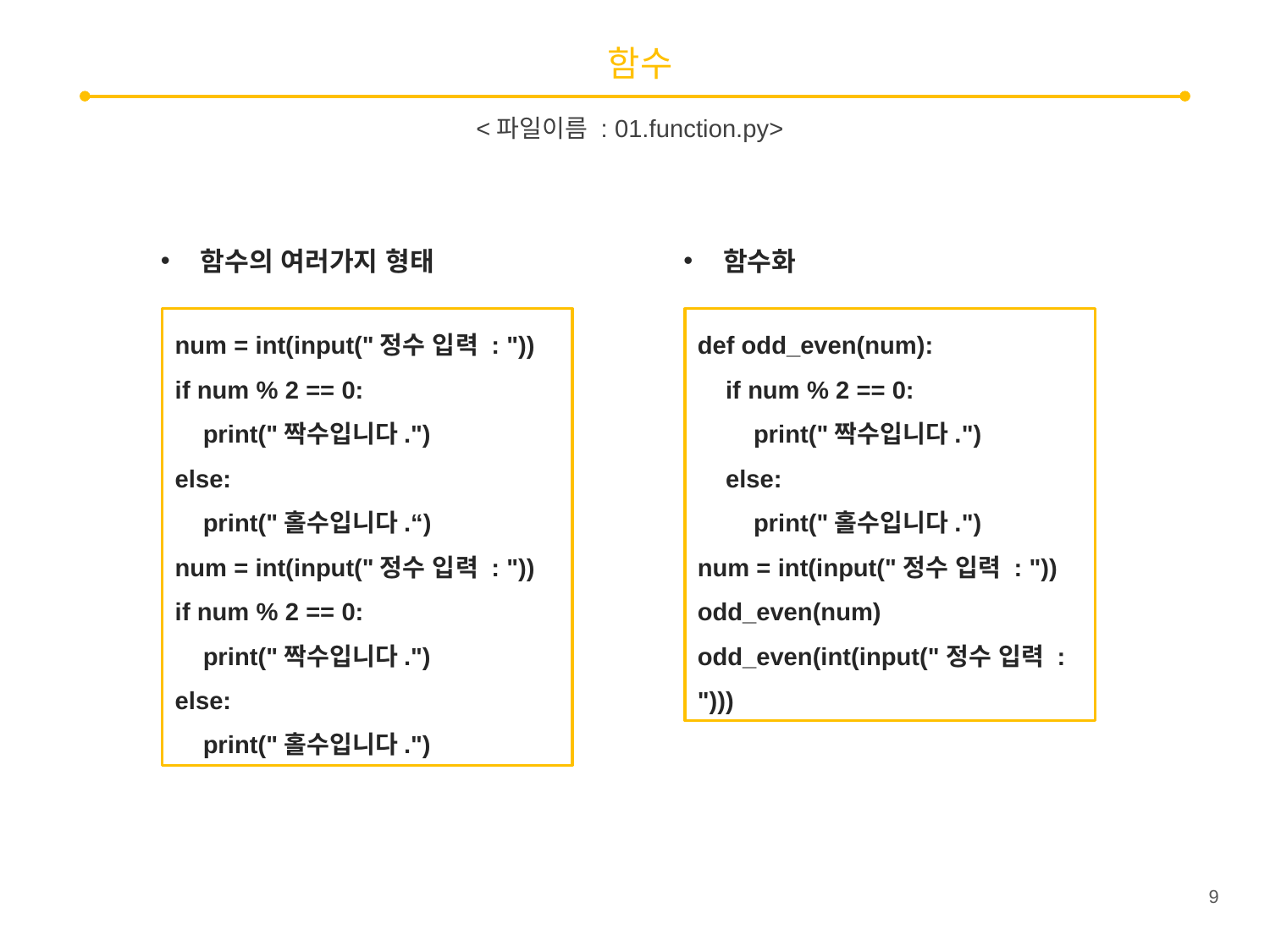

# 함수
<파일이름 : 01.function.py>
함수의 여러가지 형태
함수화
num = int(input("정수 입력 : "))
if num % 2 == 0:
    print("짝수입니다.")
else:
    print("홀수입니다.“)
num = int(input("정수 입력 : "))
if num % 2 == 0:
    print("짝수입니다.")
else:
    print("홀수입니다.")
def odd_even(num):
    if num % 2 == 0:
        print("짝수입니다.")
    else:
        print("홀수입니다.")
num = int(input("정수 입력 : "))
odd_even(num)
odd_even(int(input("정수 입력 : ")))